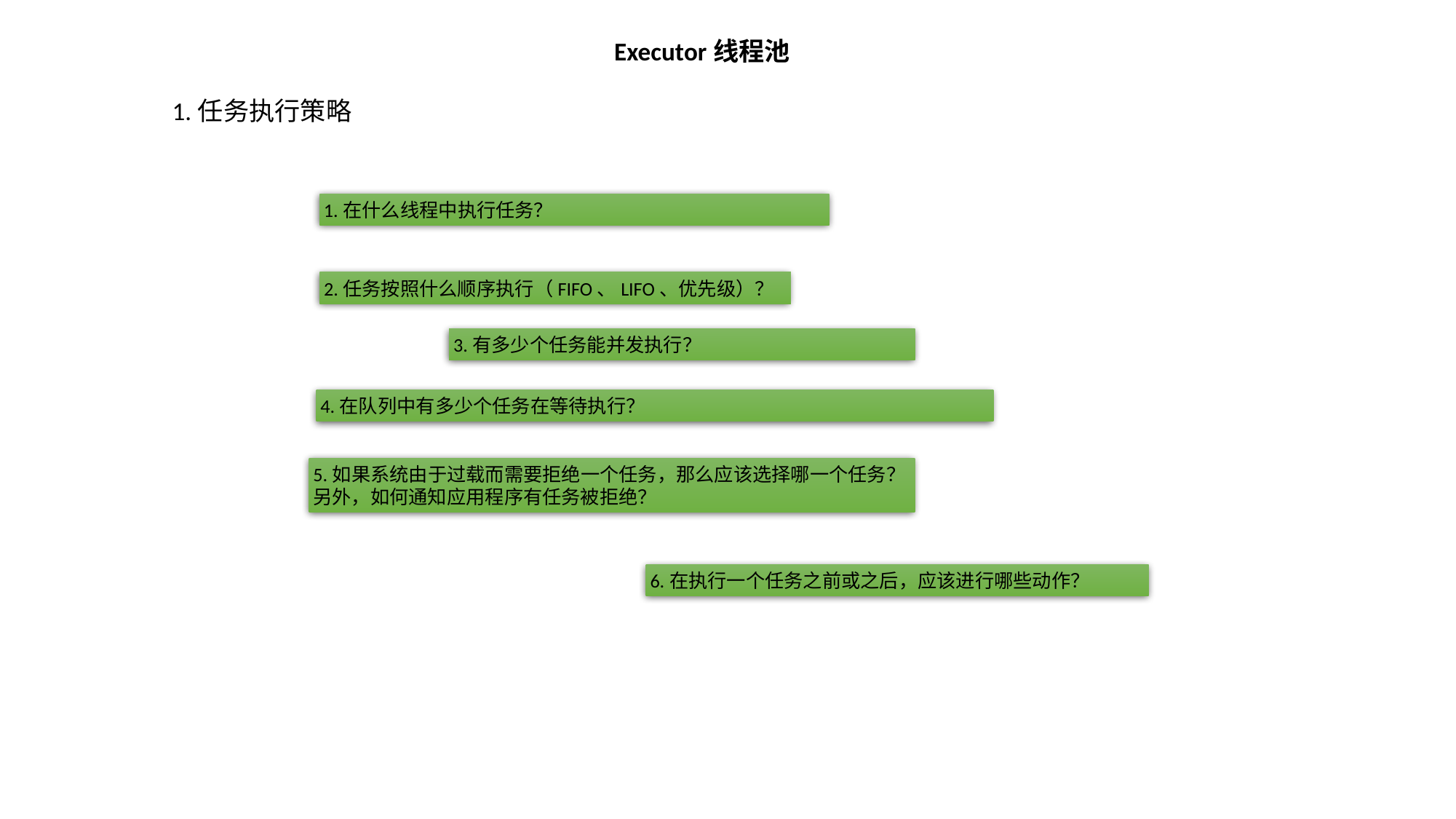

Executor线程池
1.任务执行策略
1.在什么线程中执行任务？
2.任务按照什么顺序执行（FIFO、LIFO、优先级）？
3.有多少个任务能并发执行？
4.在队列中有多少个任务在等待执行？
5.如果系统由于过载而需要拒绝一个任务，那么应该选择哪一个任务？另外，如何通知应用程序有任务被拒绝？
6.在执行一个任务之前或之后，应该进行哪些动作？